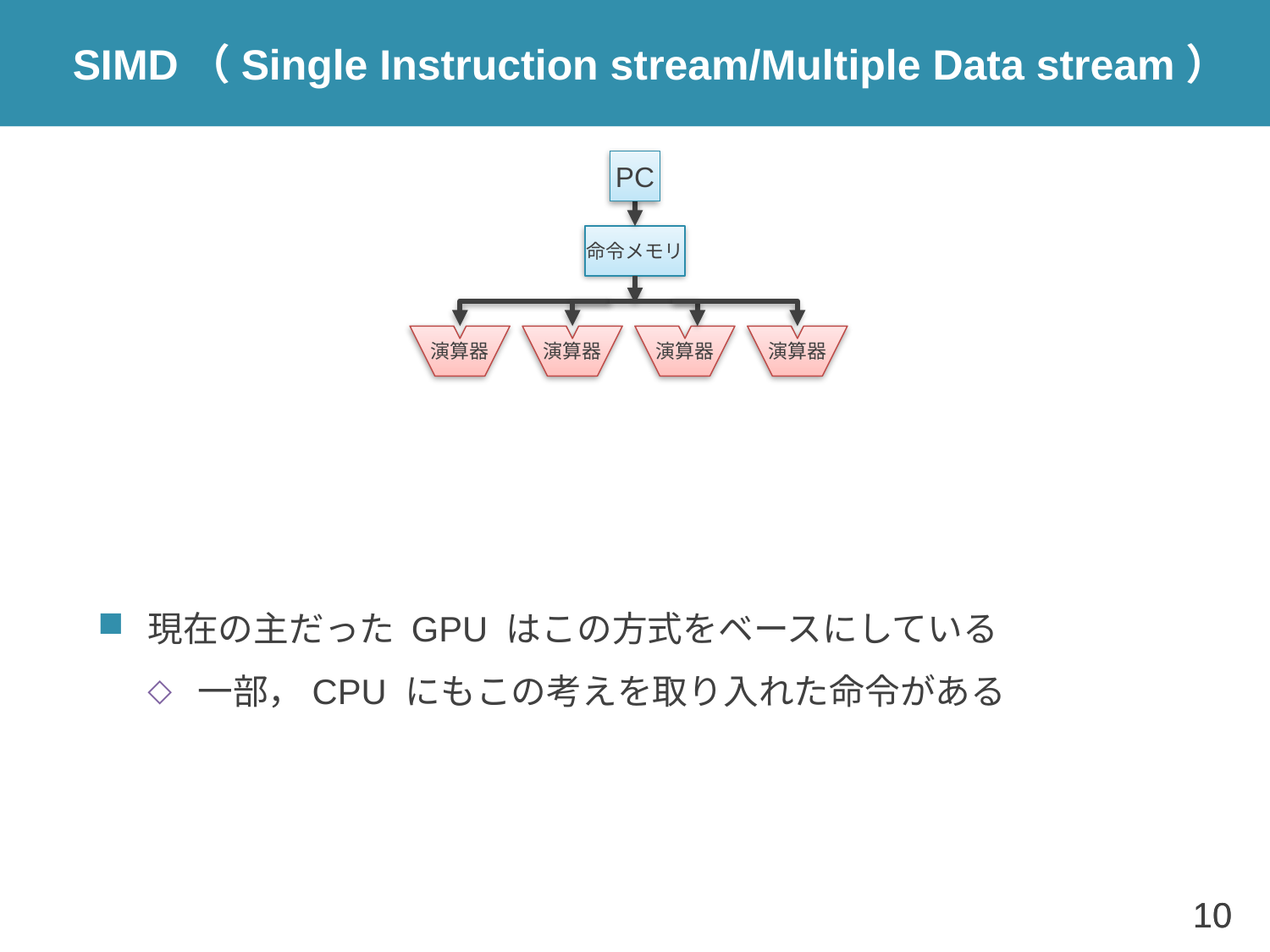

# SIMD（Single Instruction stream/Multiple Data stream）
PC
命令メモリ

演算器
演算器
演算器
演算器
現在の主だった GPU はこの方式をベースにしている
一部，CPU にもこの考えを取り入れた命令がある